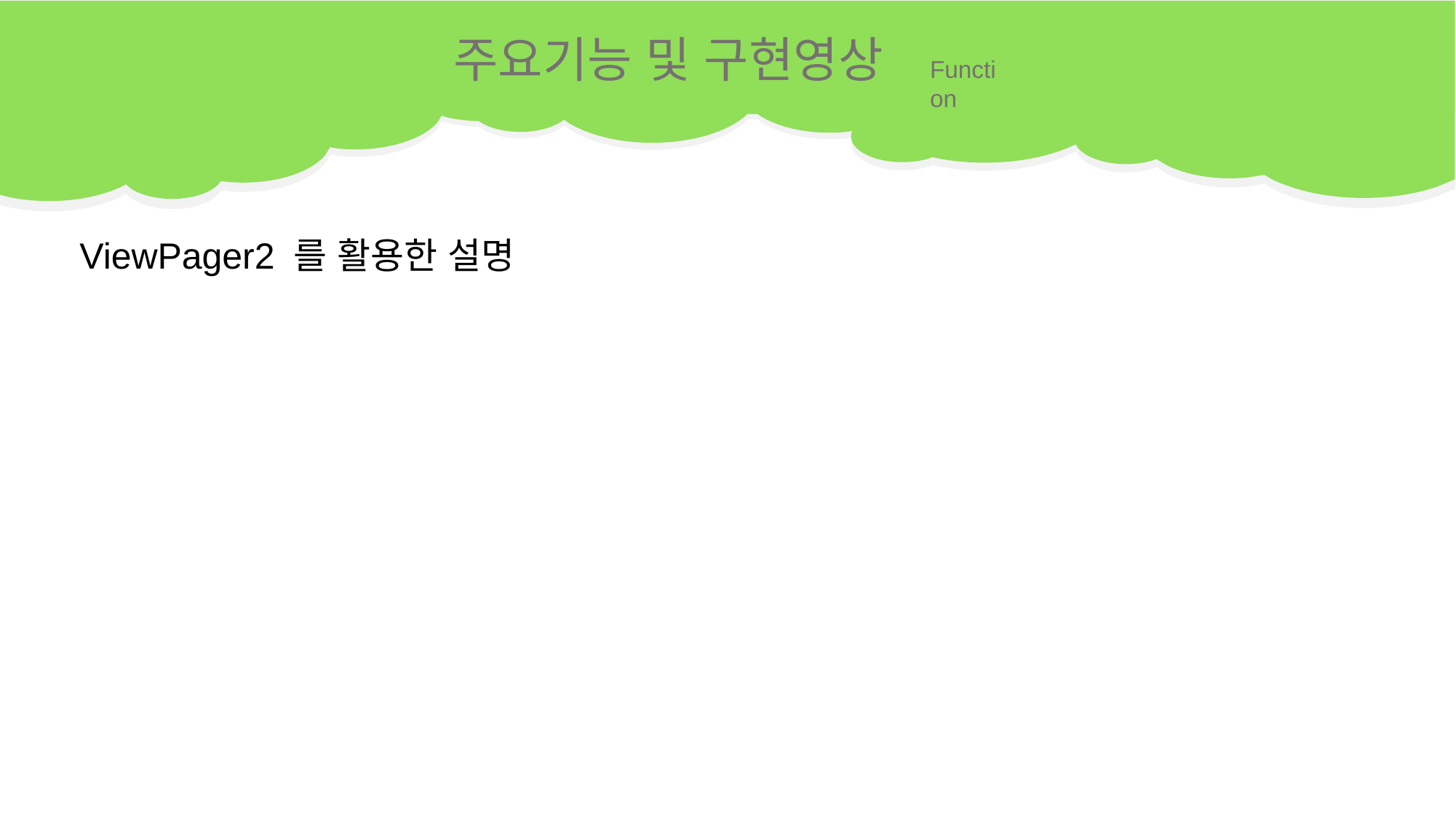

주요기능 및 구현영상
Function
ViewPager2 를 활용한 설명